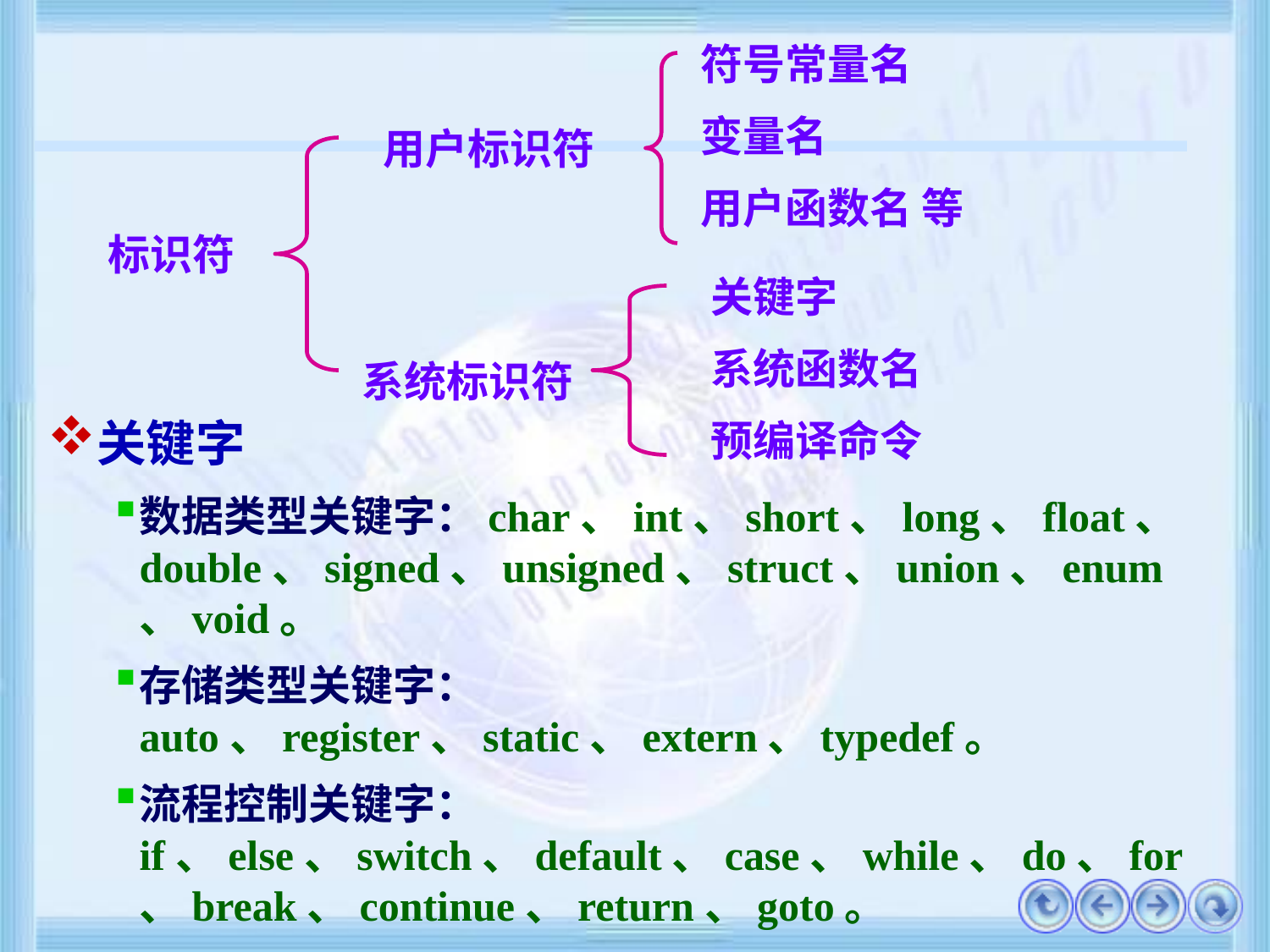

符号常量名
变量名
用户函数名 等

用户标识符

标识符
关键字
系统函数名
预编译命令

系统标识符
关键字
数据类型关键字：char、int、short、long、float、double、signed、unsigned、struct、union、enum、void。
存储类型关键字：auto、register、static、extern、typedef。
流程控制关键字：if、else、switch、default、case、while、do、for、break、continue、return、goto。
其他关键字：sizeof、const、volatile。